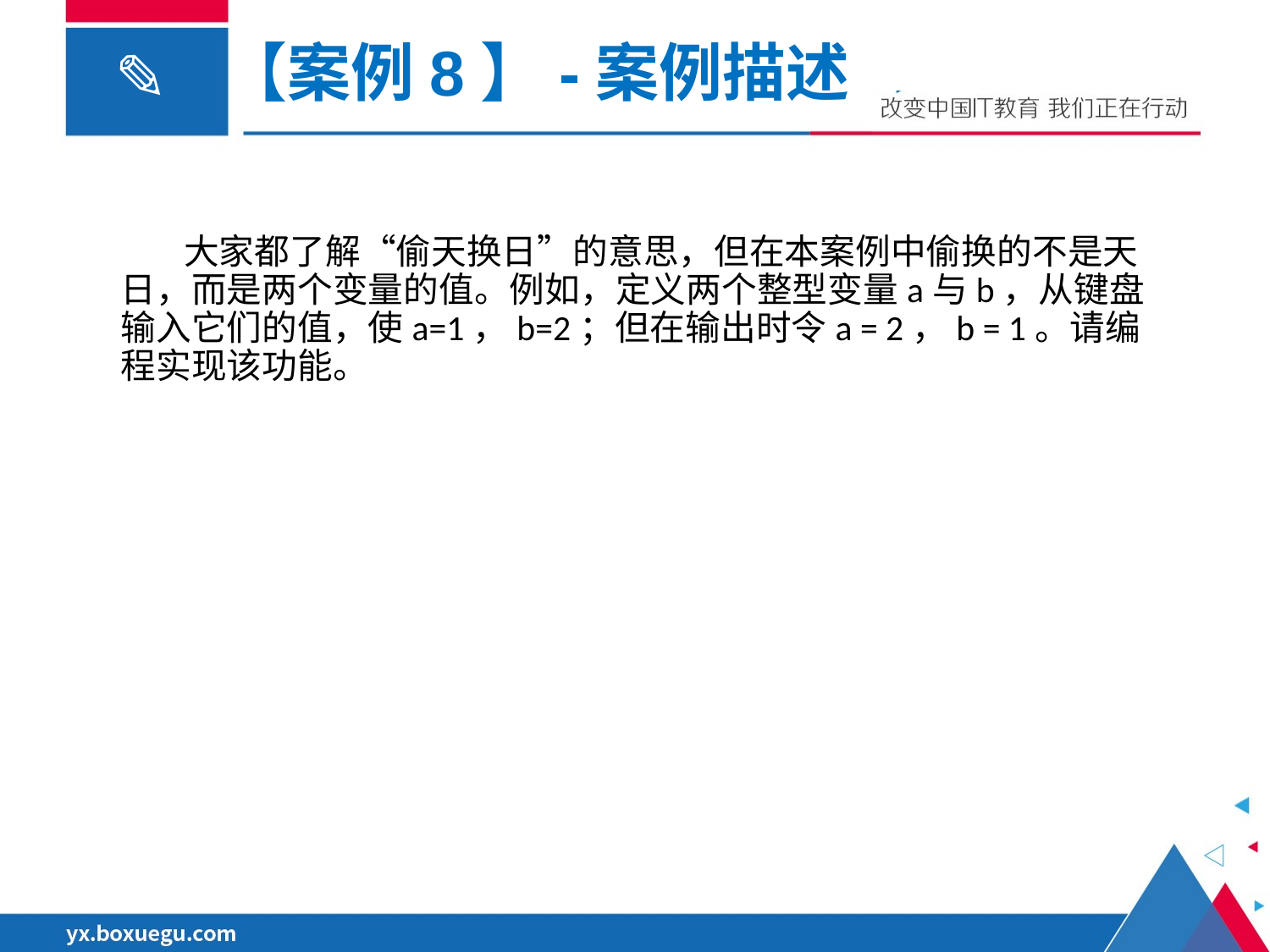

【案例8】-案例描述
       大家都了解“偷天换日”的意思，但在本案例中偷换的不是天日，而是两个变量的值。例如，定义两个整型变量a与b，从键盘输入它们的值，使a=1，b=2；但在输出时令a = 2，b = 1。请编程实现该功能。